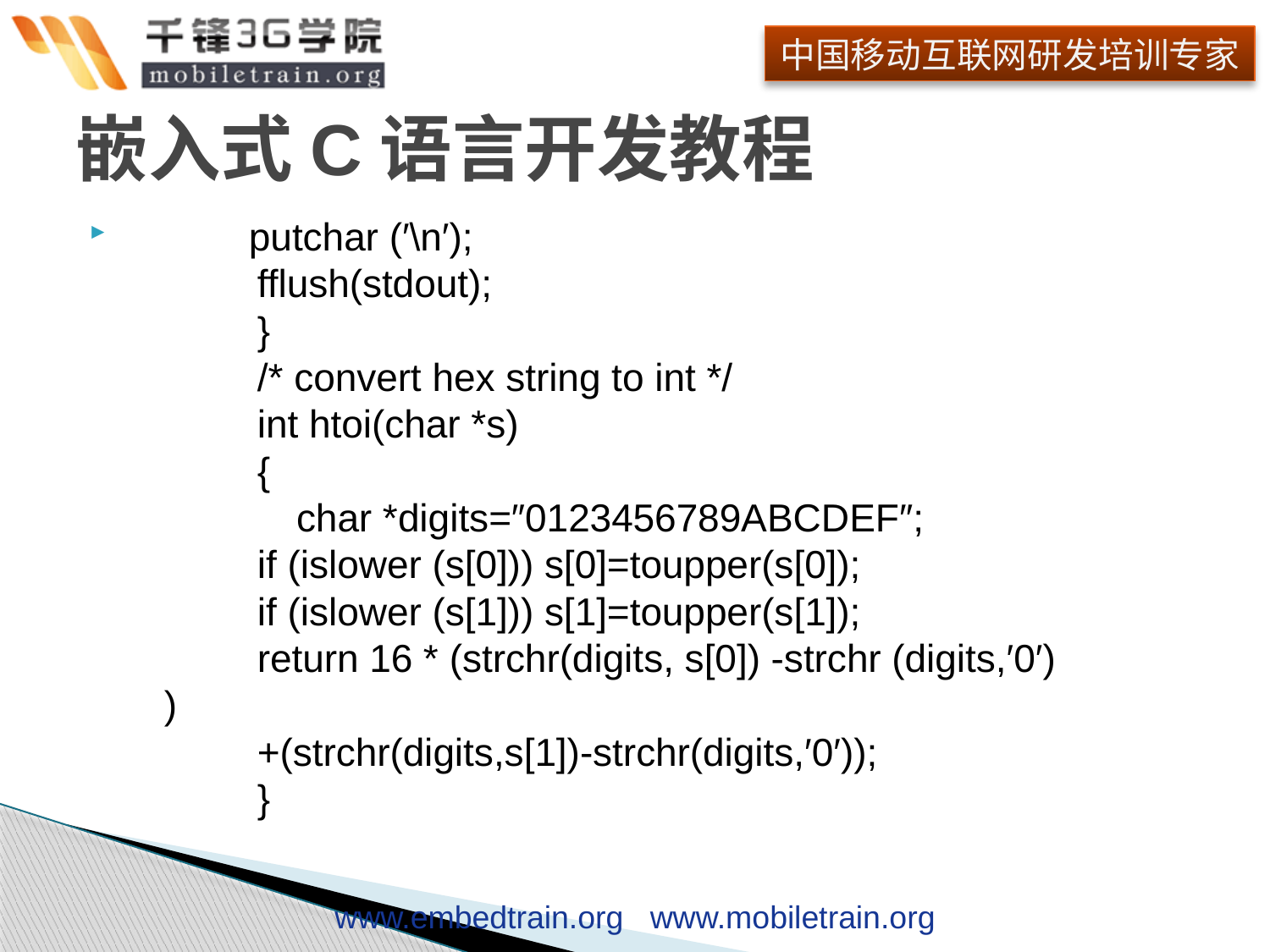

# 嵌入式C语言开发教程
    　　putchar (′\n′);
    　　fflush(stdout);
    　　}
    　　/* convert hex string to int */
    　　int htoi(char *s)
    　　{
    　　　char *digits=″0123456789ABCDEF″;
    　　if (islower (s[0])) s[0]=toupper(s[0]);
    　　if (islower (s[1])) s[1]=toupper(s[1]);
    　　return 16 * (strchr(digits, s[0]) -strchr (digits,′0′)
    )
    　　+(strchr(digits,s[1])-strchr(digits,′0′));
    　　}